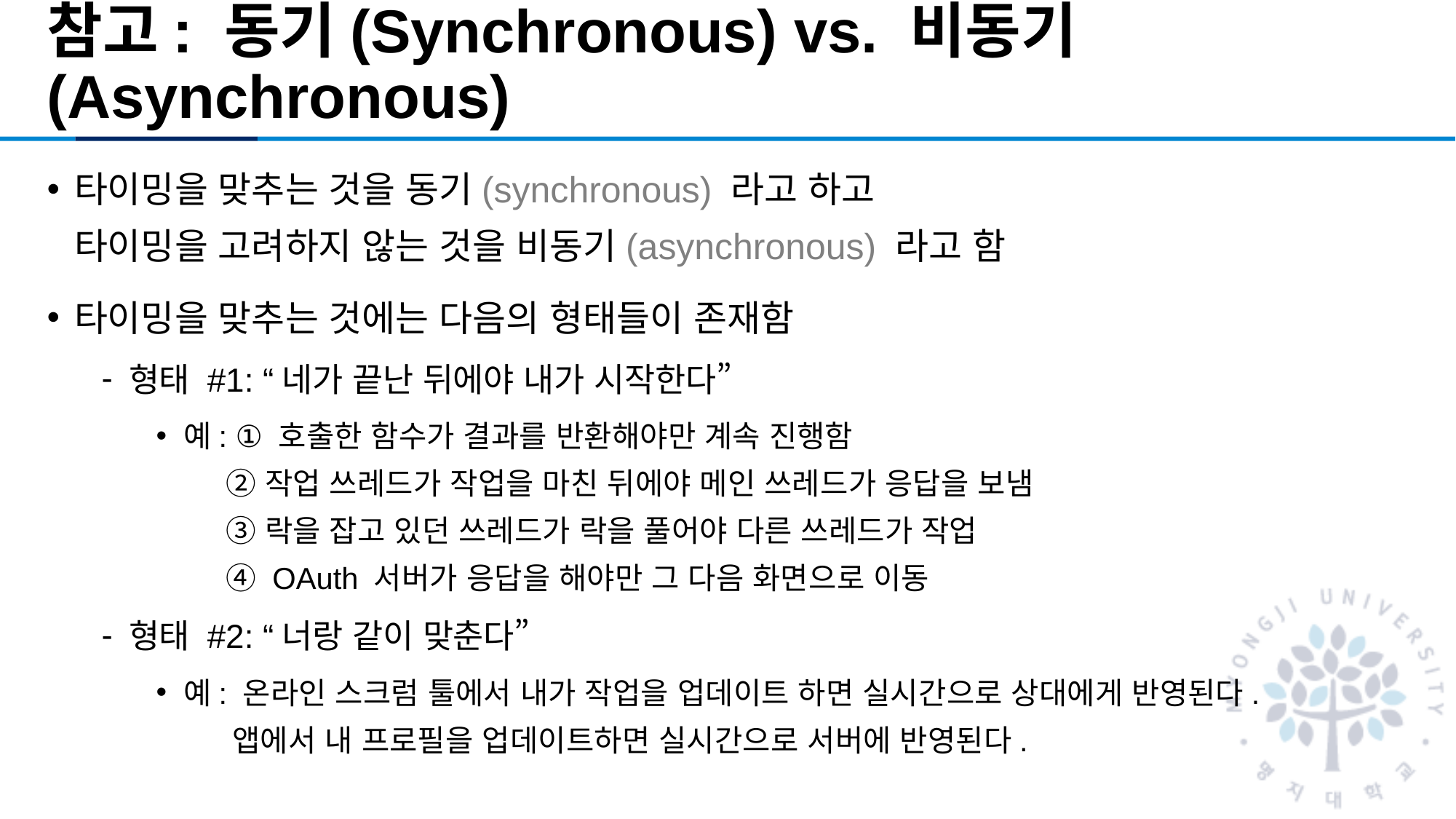

# 참고: 동기(Synchronous) vs. 비동기(Asynchronous)
타이밍을 맞추는 것을 동기(synchronous) 라고 하고
타이밍을 고려하지 않는 것을 비동기(asynchronous) 라고 함
타이밍을 맞추는 것에는 다음의 형태들이 존재함
형태 #1: “네가 끝난 뒤에야 내가 시작한다”
예: ① 호출한 함수가 결과를 반환해야만 계속 진행함
     ② 작업 쓰레드가 작업을 마친 뒤에야 메인 쓰레드가 응답을 보냄
     ③ 락을 잡고 있던 쓰레드가 락을 풀어야 다른 쓰레드가 작업
     ④ OAuth 서버가 응답을 해야만 그 다음 화면으로 이동
형태 #2: “너랑 같이 맞춘다”
예: 온라인 스크럼 툴에서 내가 작업을 업데이트 하면 실시간으로 상대에게 반영된다.
     앱에서 내 프로필을 업데이트하면 실시간으로 서버에 반영된다.